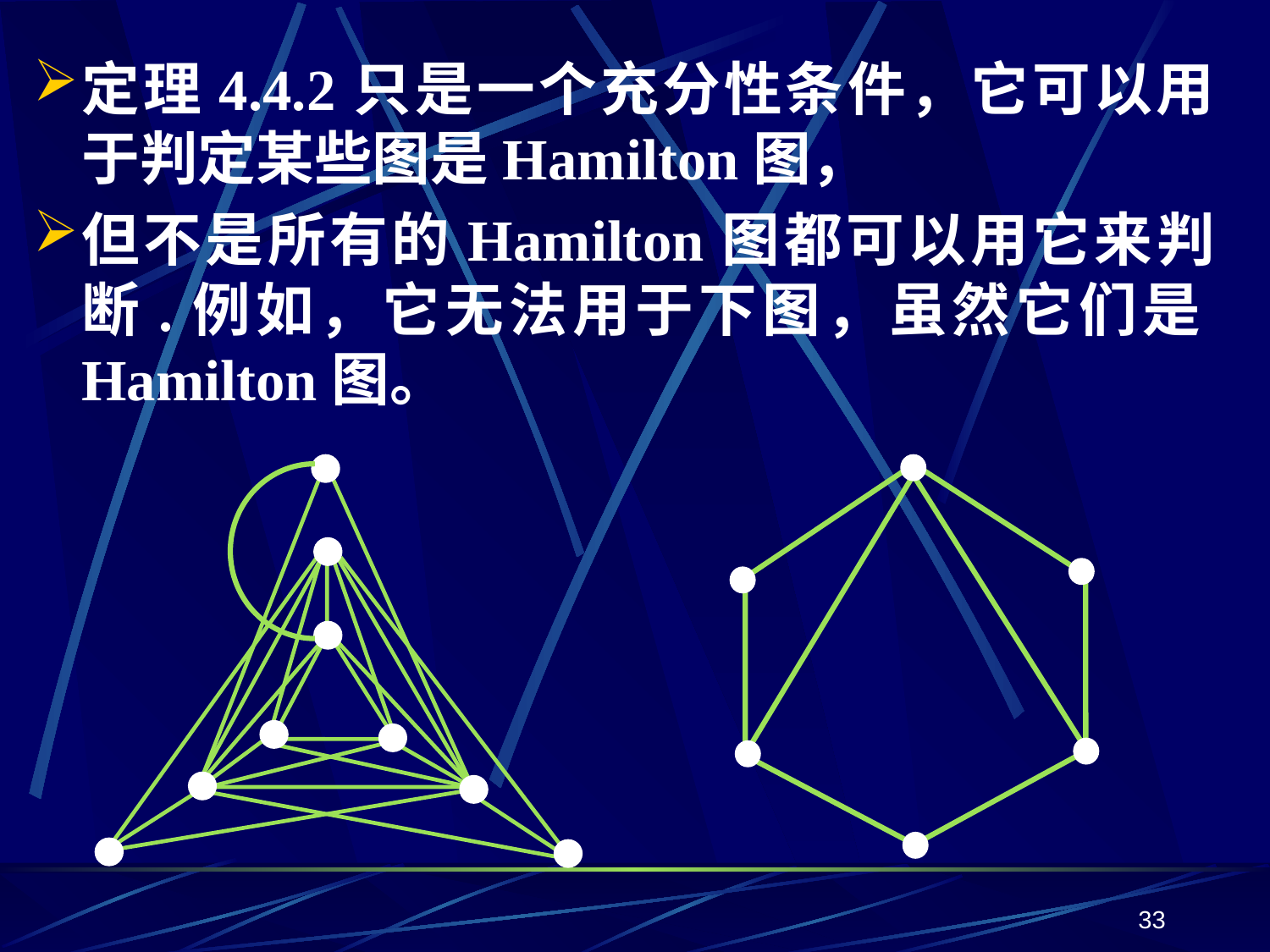

定理4.4.2只是一个充分性条件，它可以用于判定某些图是Hamilton图，
但不是所有的Hamilton图都可以用它来判断.例如，它无法用于下图，虽然它们是Hamilton图。

33